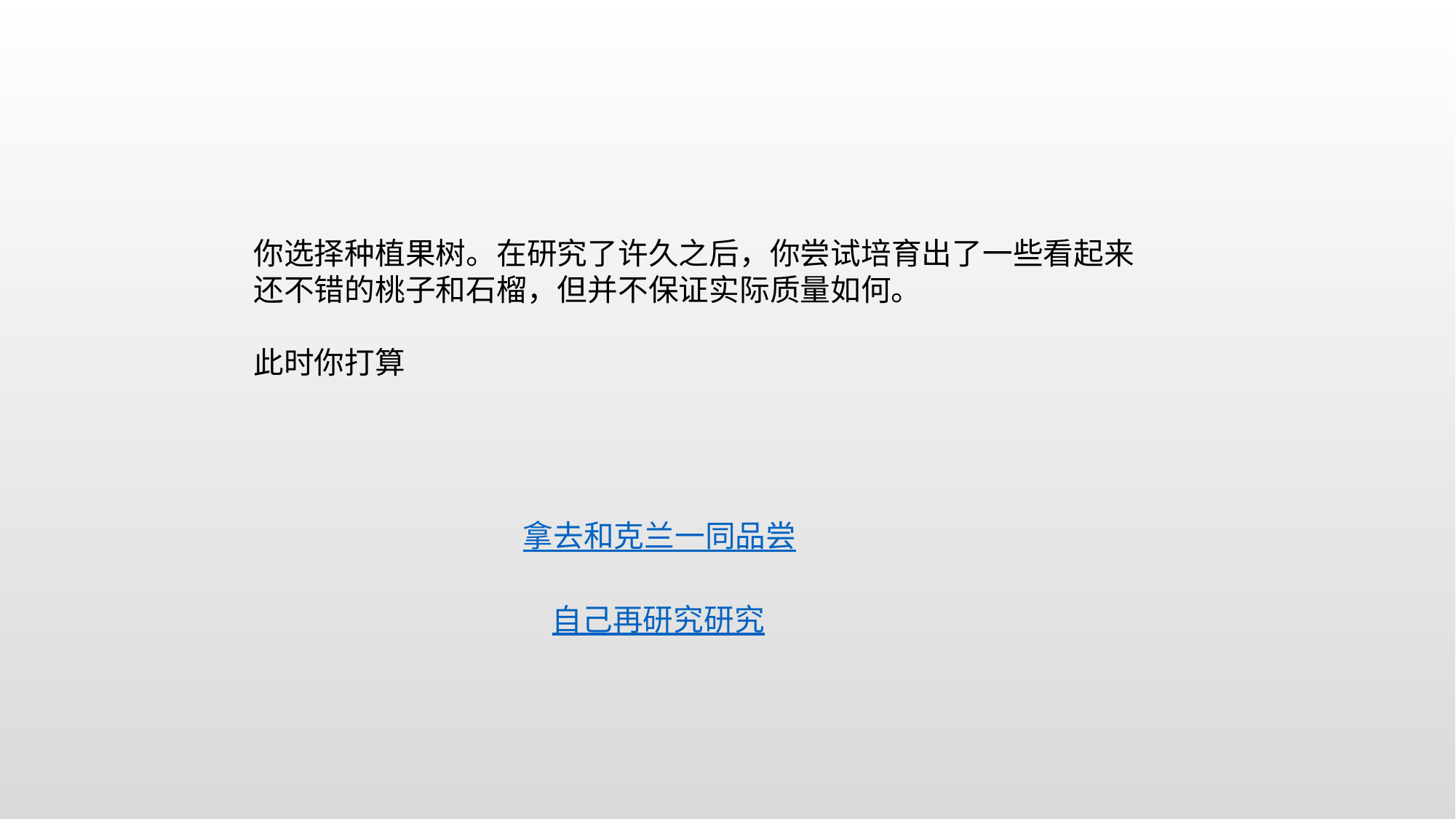

你选择种植果树。在研究了许久之后，你尝试培育出了一些看起来还不错的桃子和石榴，但并不保证实际质量如何。

此时你打算
拿去和克兰一同品尝
自己再研究研究